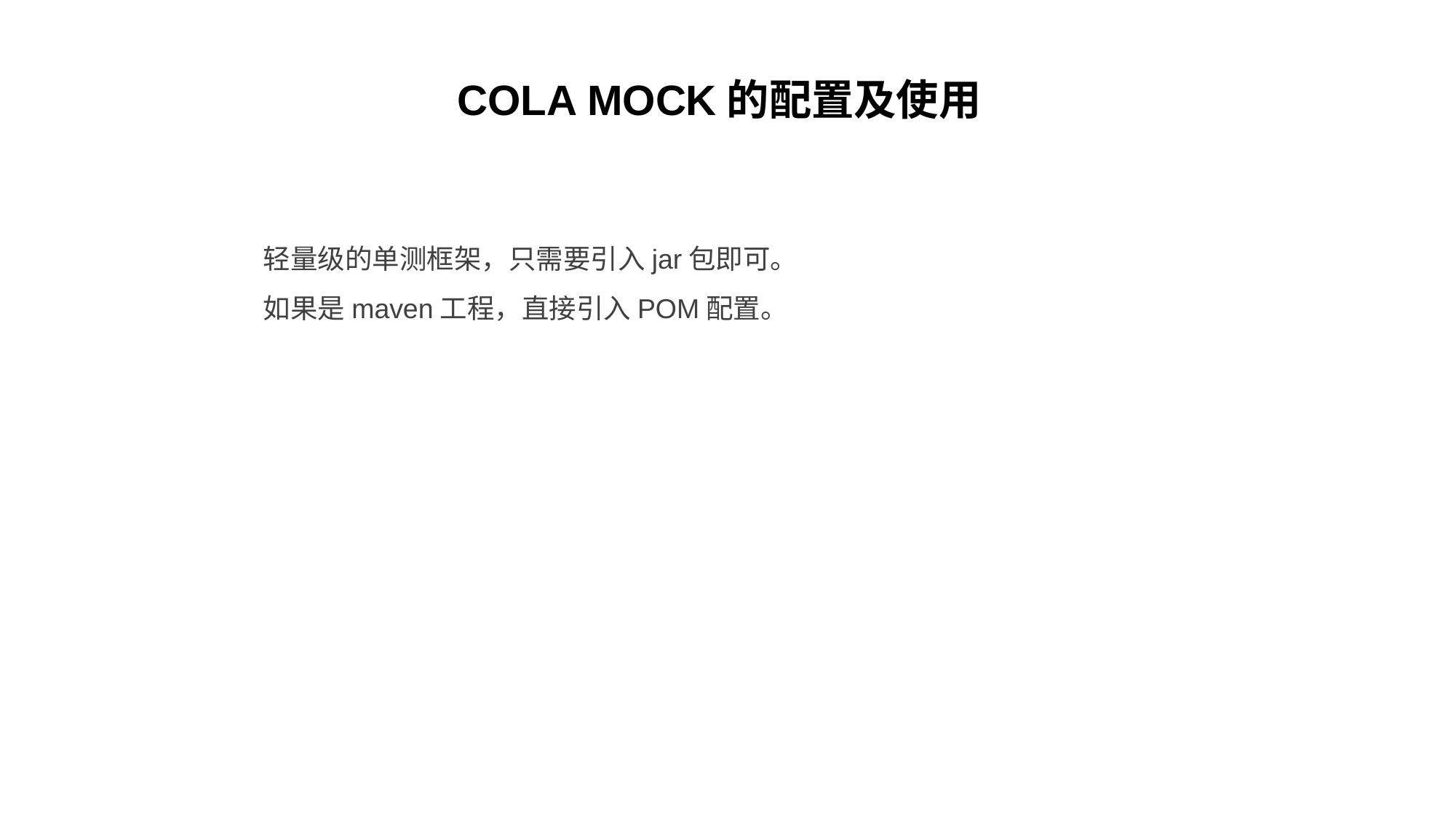

COLA MOCK的配置及使用
轻量级的单测框架，只需要引入jar包即可。
如果是maven工程，直接引入POM配置。